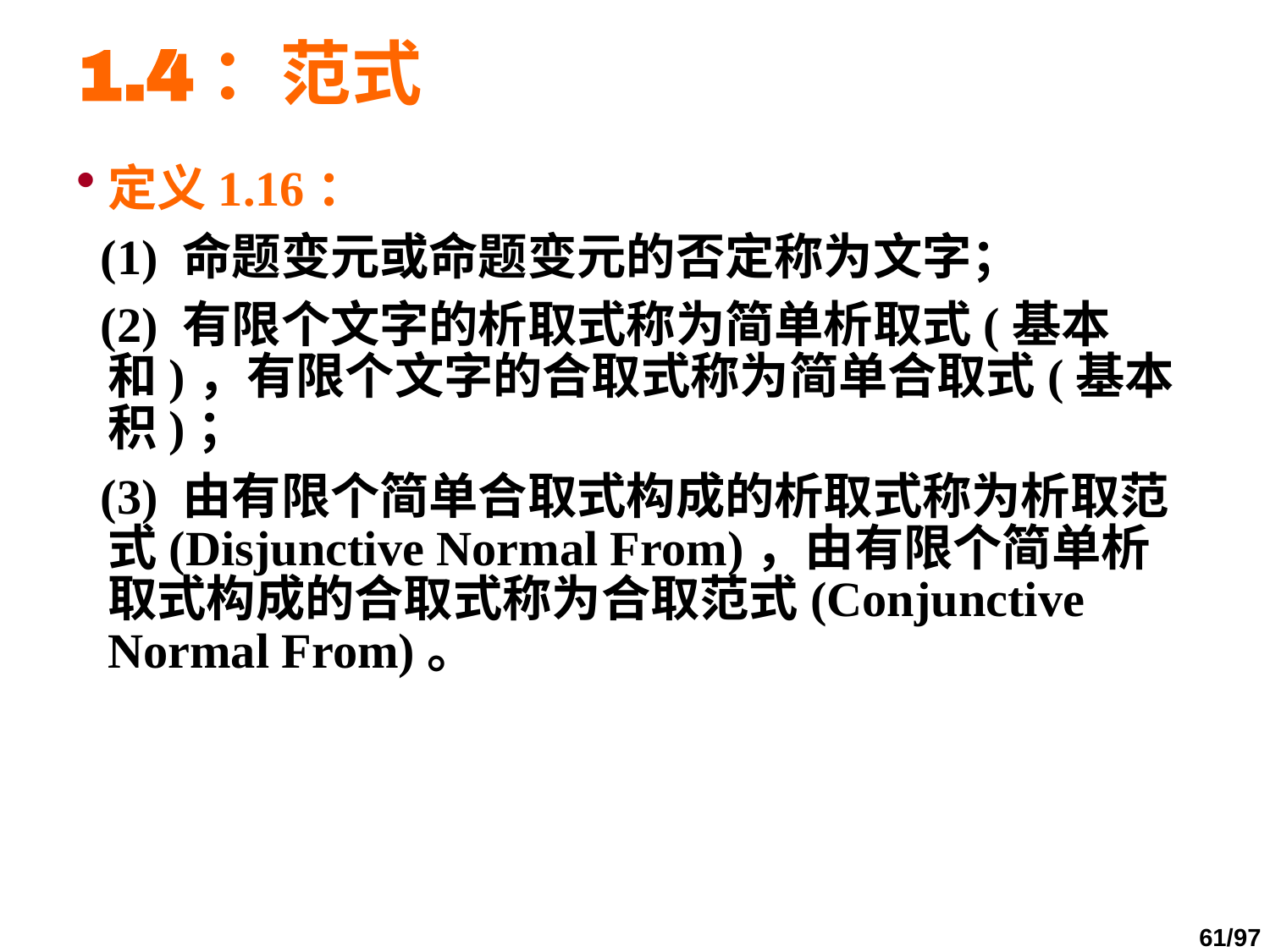

# 1.4：范式
定义1.16：
  (1) 命题变元或命题变元的否定称为文字；
  (2) 有限个文字的析取式称为简单析取式(基本和)，有限个文字的合取式称为简单合取式(基本积)；
  (3) 由有限个简单合取式构成的析取式称为析取范式(Disjunctive Normal From)，由有限个简单析取式构成的合取式称为合取范式(Conjunctive Normal From)。